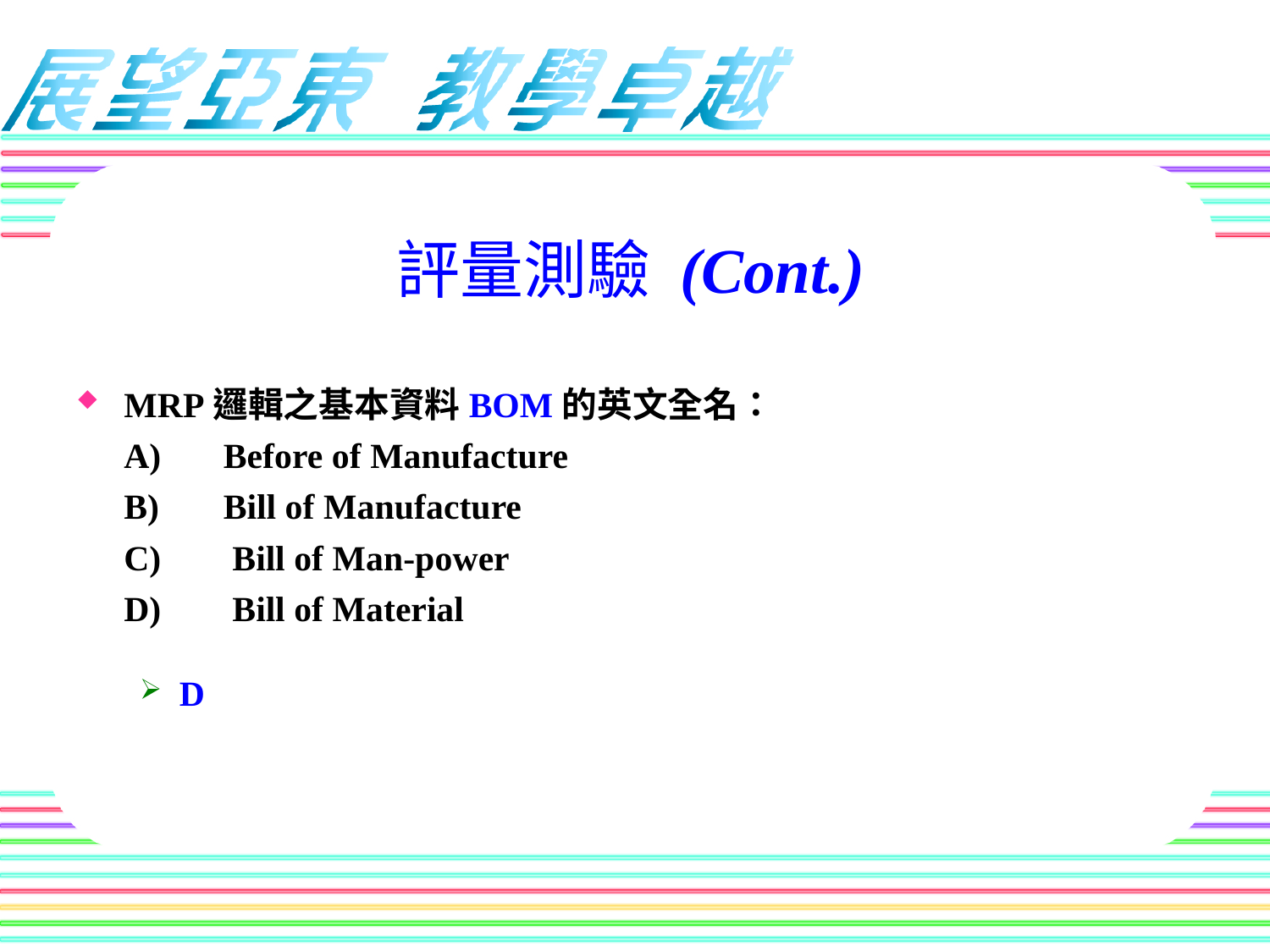

評量測驗 (Cont.)
MRP邏輯之基本資料BOM的英文全名：
A)	Before of Manufacture
B) 	Bill of Manufacture
C)	 Bill of Man-power
D)	 Bill of Material
D